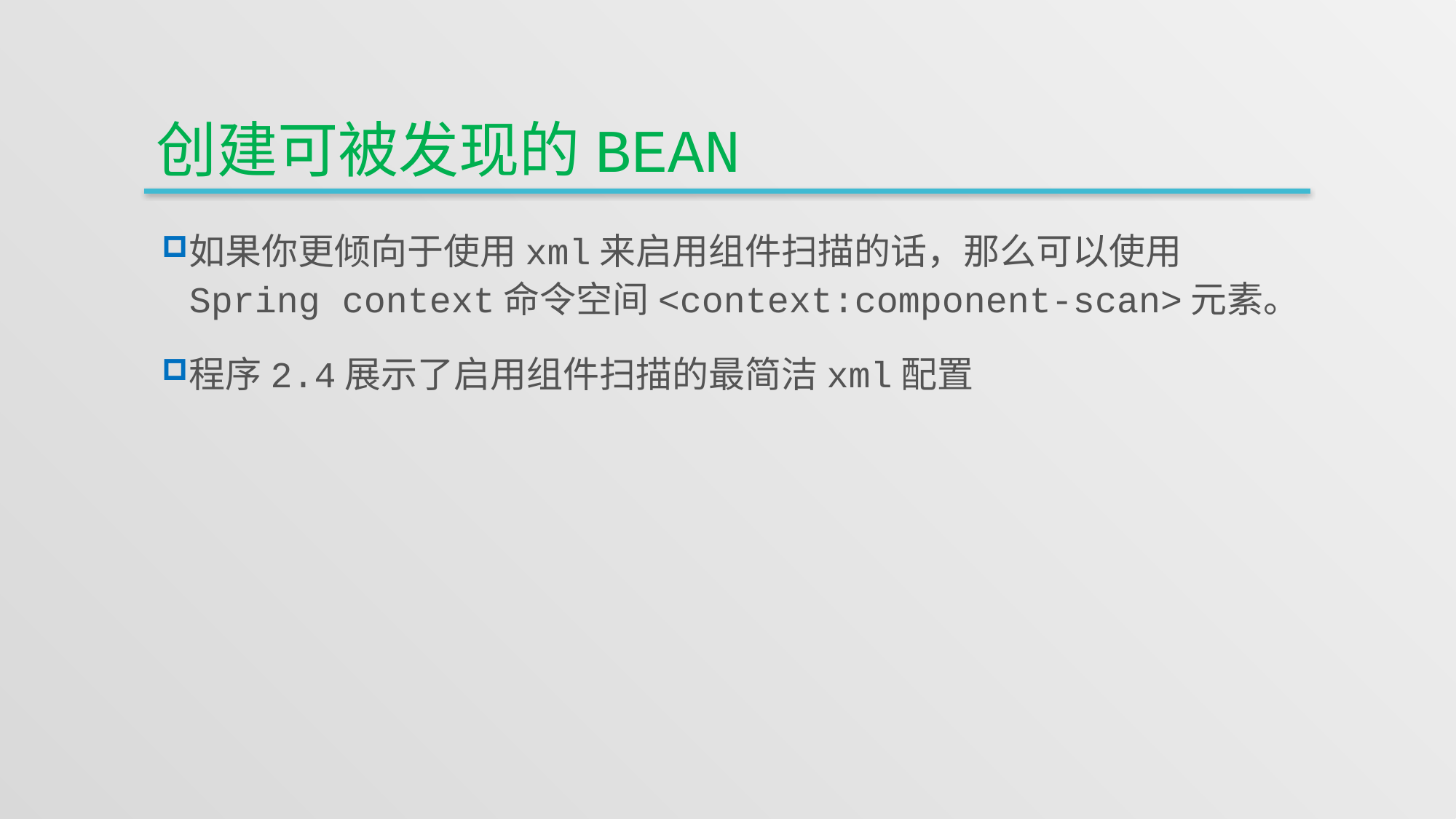

# 创建可被发现的bean
如果你更倾向于使用xml来启用组件扫描的话，那么可以使用Spring context命令空间<context:component-scan>元素。
程序2.4展示了启用组件扫描的最简洁xml配置